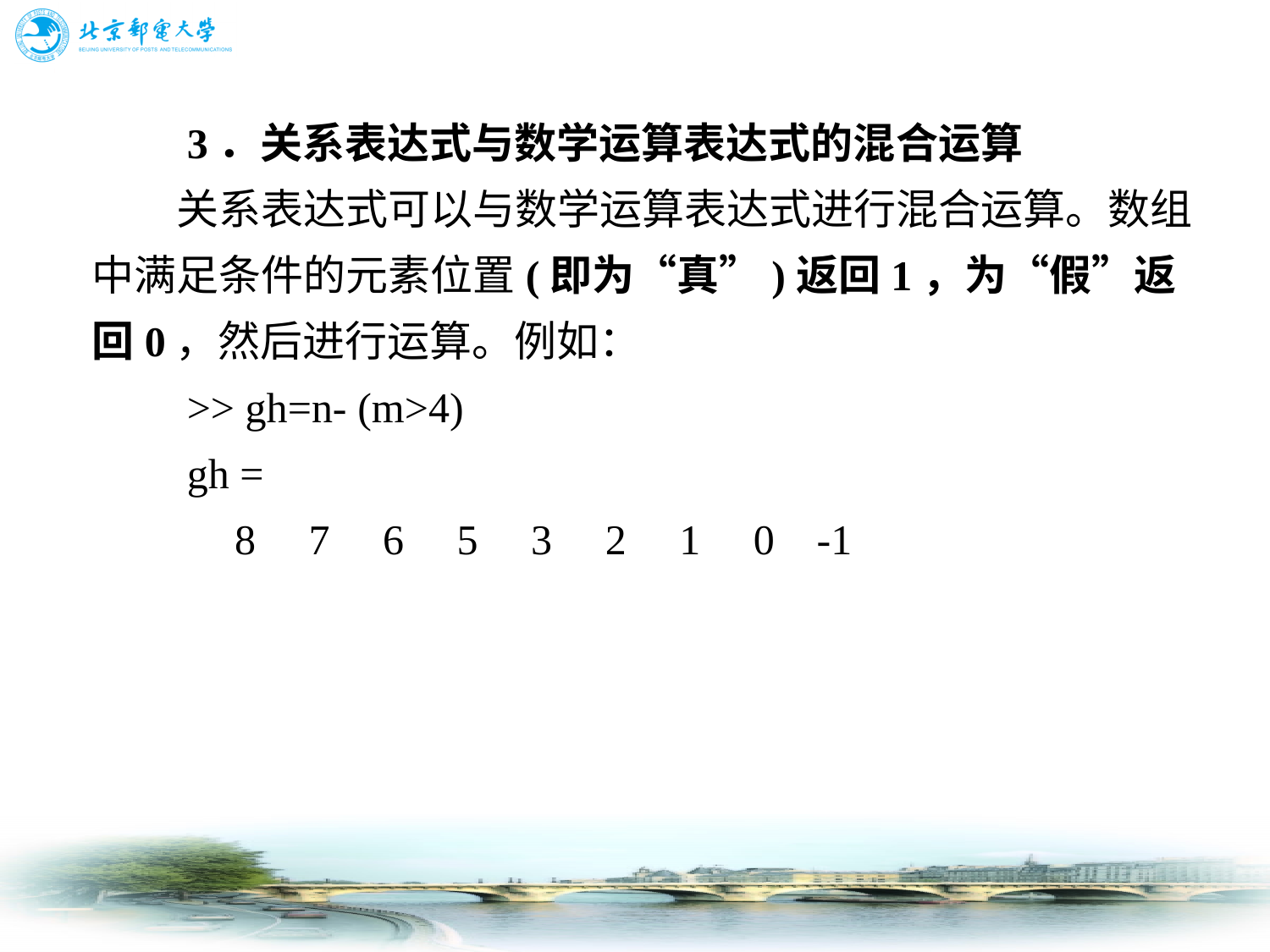

# 3．关系表达式与数学运算表达式的混合运算 　　关系表达式可以与数学运算表达式进行混合运算。数组中满足条件的元素位置(即为“真”)返回1，为“假”返回0，然后进行运算。例如： 　　>> gh=n- (m>4) 　　gh = 　　     8     7     6     5     3     2     1     0    -1